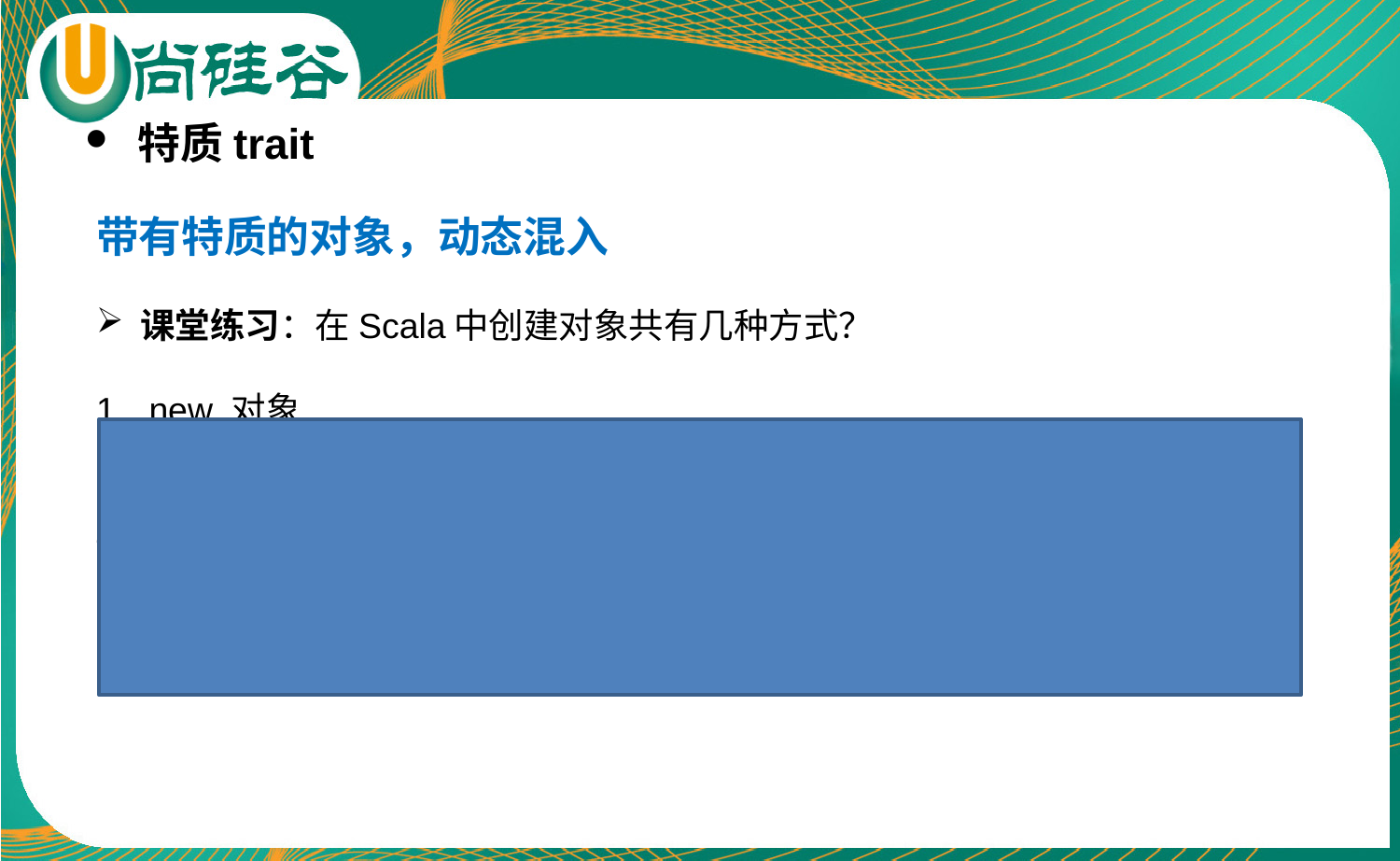

特质trait

带有特质的对象，动态混入

课堂练习：在Scala中创建对象共有几种方式？

new 对象
applay 方法，创建对象
动态混入
匿名子类创建对象
反射
反序列化
工具类(Unsafe.allocate)